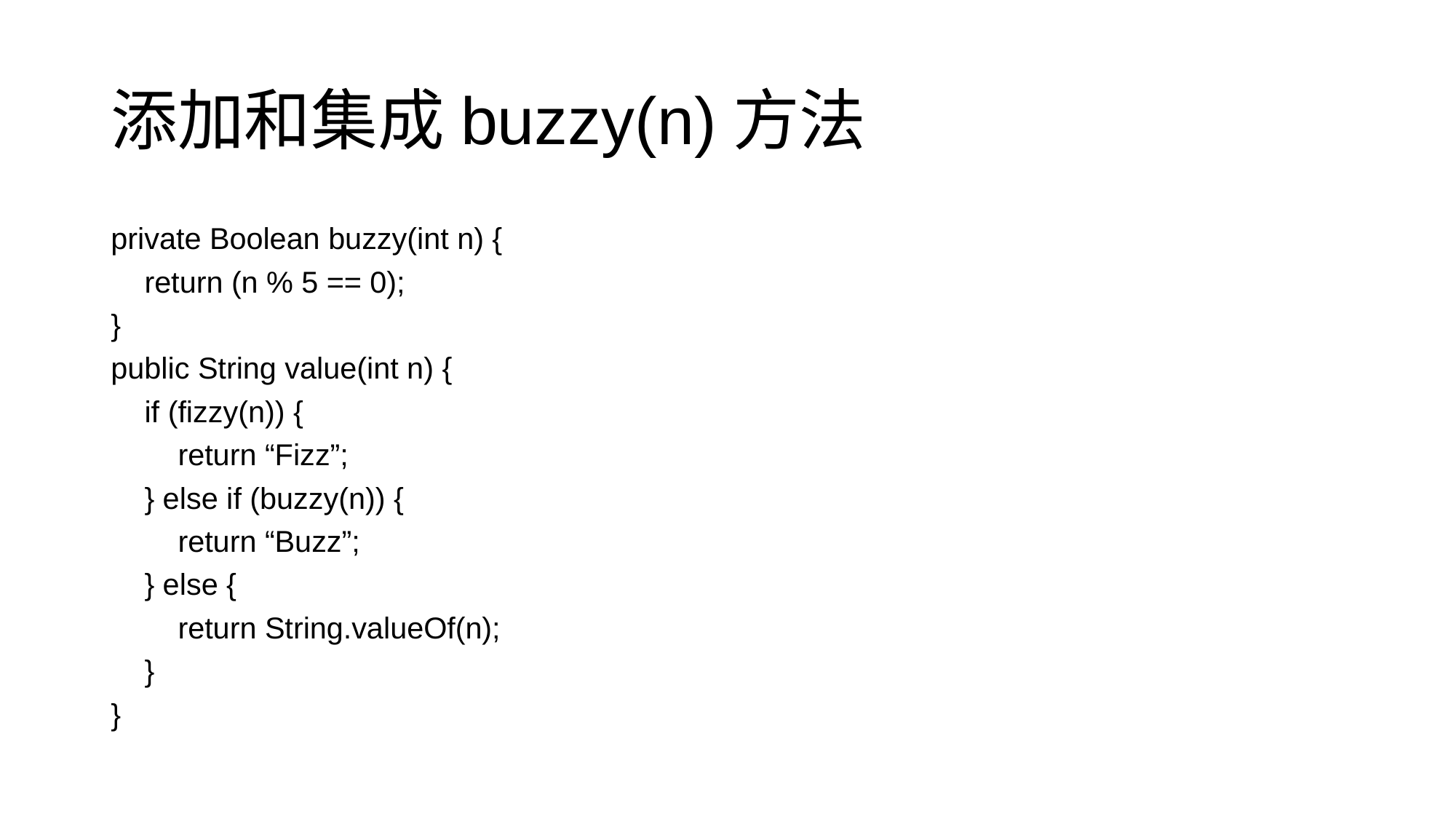

# 添加和集成buzzy(n)方法
private Boolean buzzy(int n) {
    return (n % 5 == 0);
}
public String value(int n) {
    if (fizzy(n)) {
        return “Fizz”;
    } else if (buzzy(n)) {
        return “Buzz”;
    } else {
        return String.valueOf(n);
    }
}